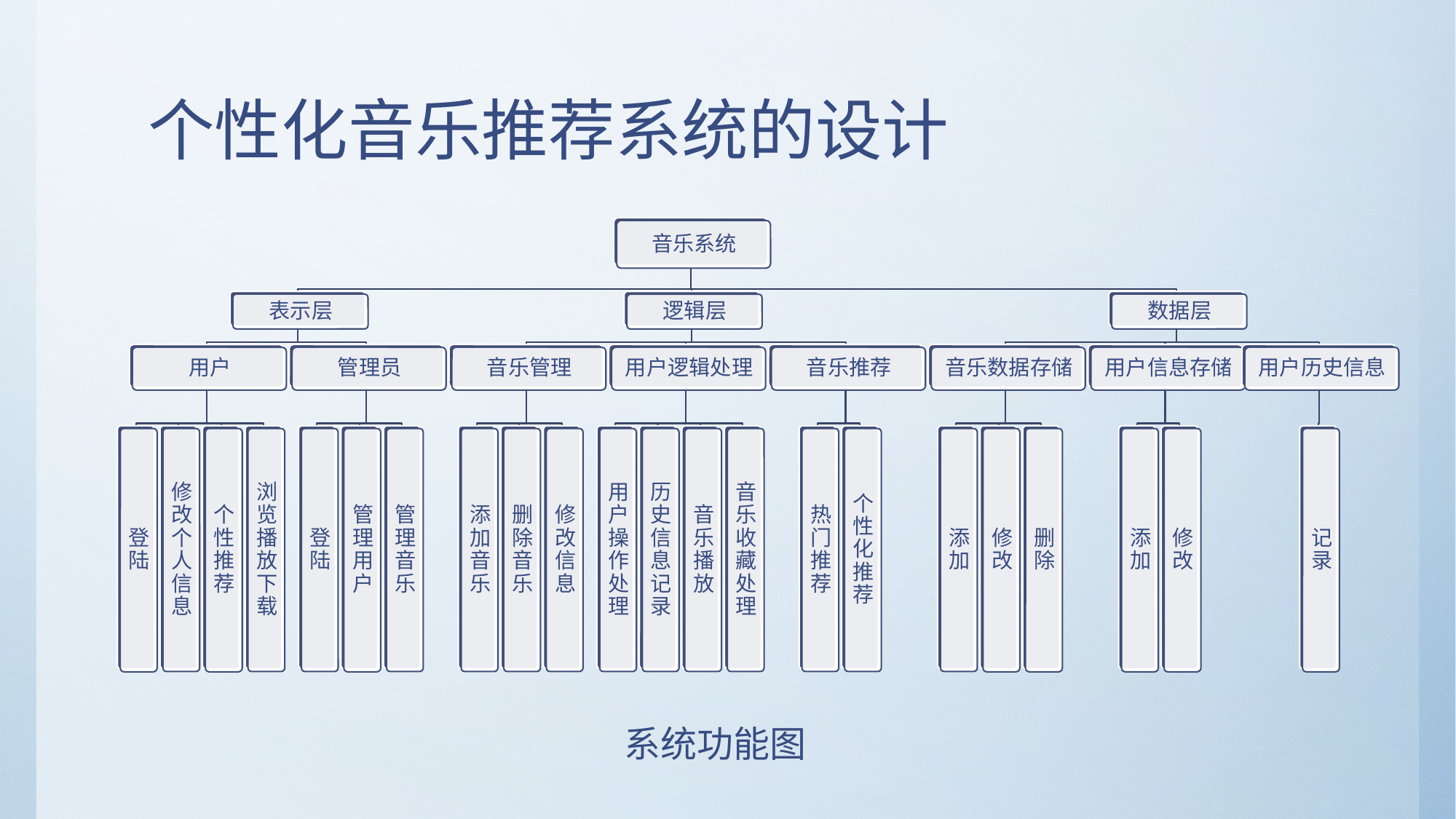

# 个性化音乐推荐系统的设计
音乐系统
表示层
用户
登陆
修改个人信息
个性推荐
浏览播放下载
管理员
登陆
管理用户
管理音乐
逻辑层
音乐管理
添加音乐
删除音乐
修改信息
用户逻辑处理
用户操作处理
历史信息记录
音乐播放
音乐收藏处理
音乐推荐
热门推荐
个性化推荐
数据层
音乐数据存储
添加
修改
删除
用户信息存储
添加
修改
用户历史信息
记录
系统功能图